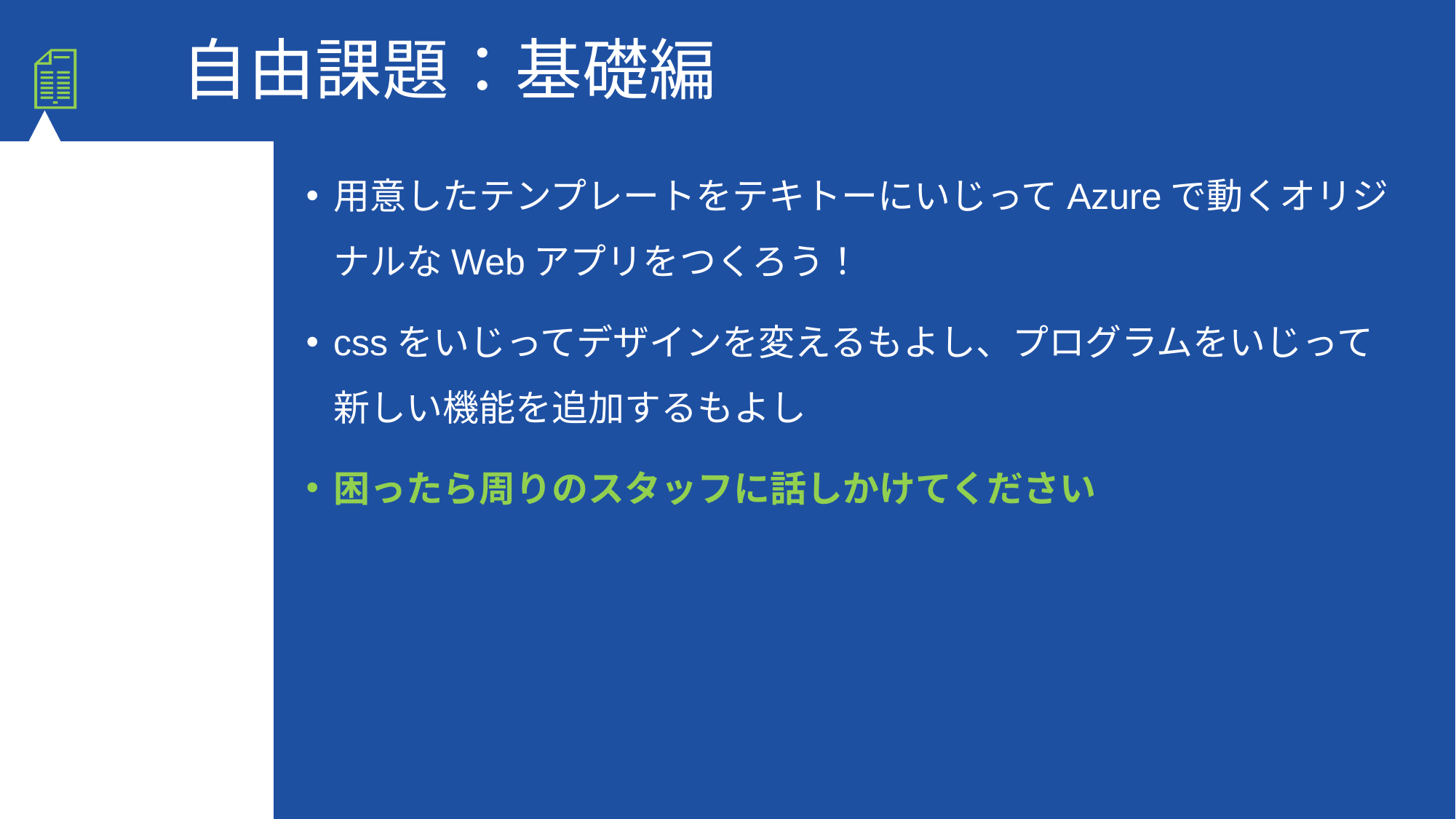

# 自由課題：基礎編
用意したテンプレートをテキトーにいじってAzureで動くオリジナルなWebアプリをつくろう！
cssをいじってデザインを変えるもよし、プログラムをいじって新しい機能を追加するもよし
困ったら周りのスタッフに話しかけてください